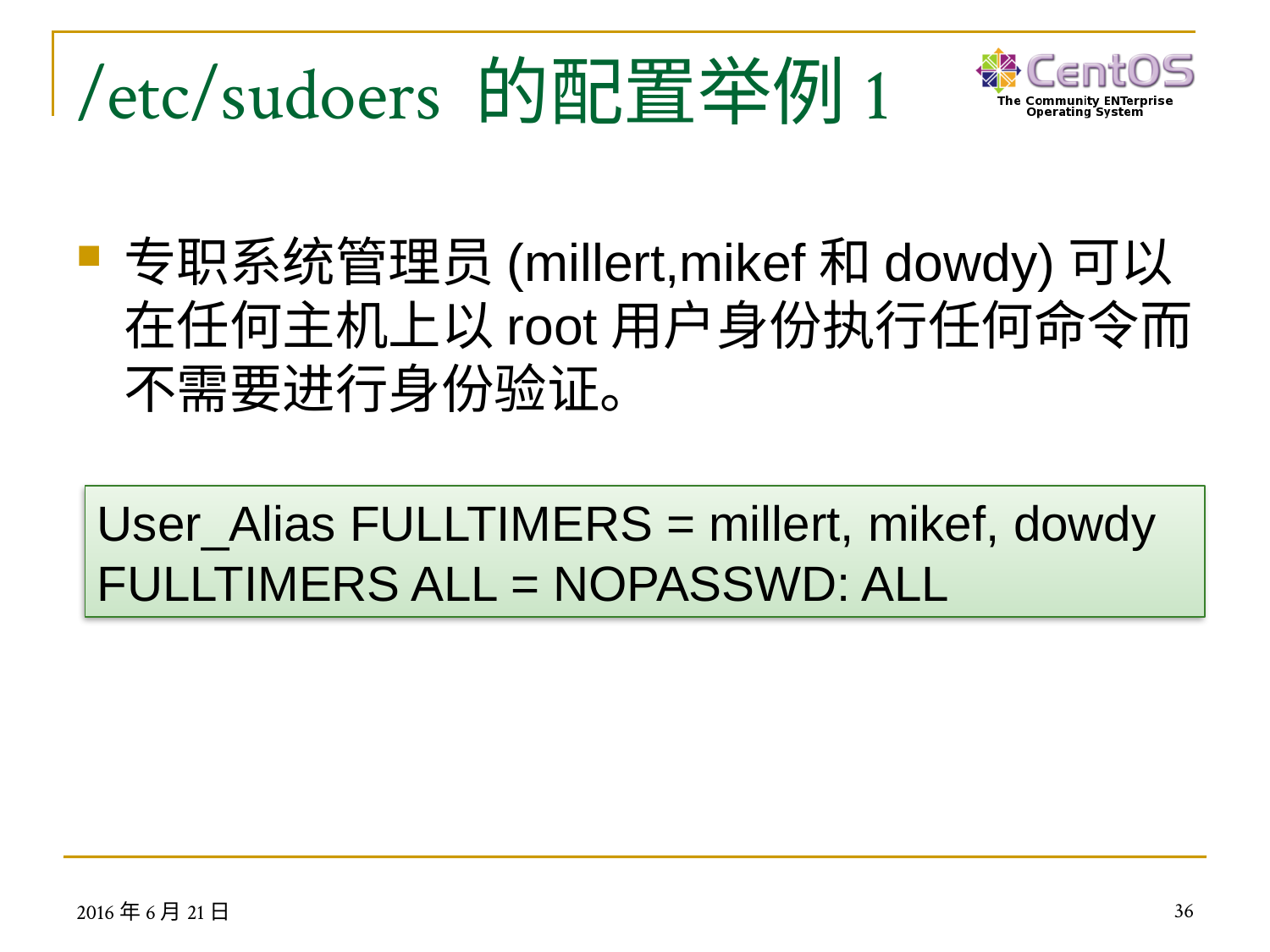

# /etc/sudoers 的配置举例1
专职系统管理员(millert,mikef和dowdy)可以在任何主机上以root用户身份执行任何命令而不需要进行身份验证。
User_Alias FULLTIMERS = millert, mikef, dowdy
FULLTIMERS ALL = NOPASSWD: ALL
2016年6月21日
36